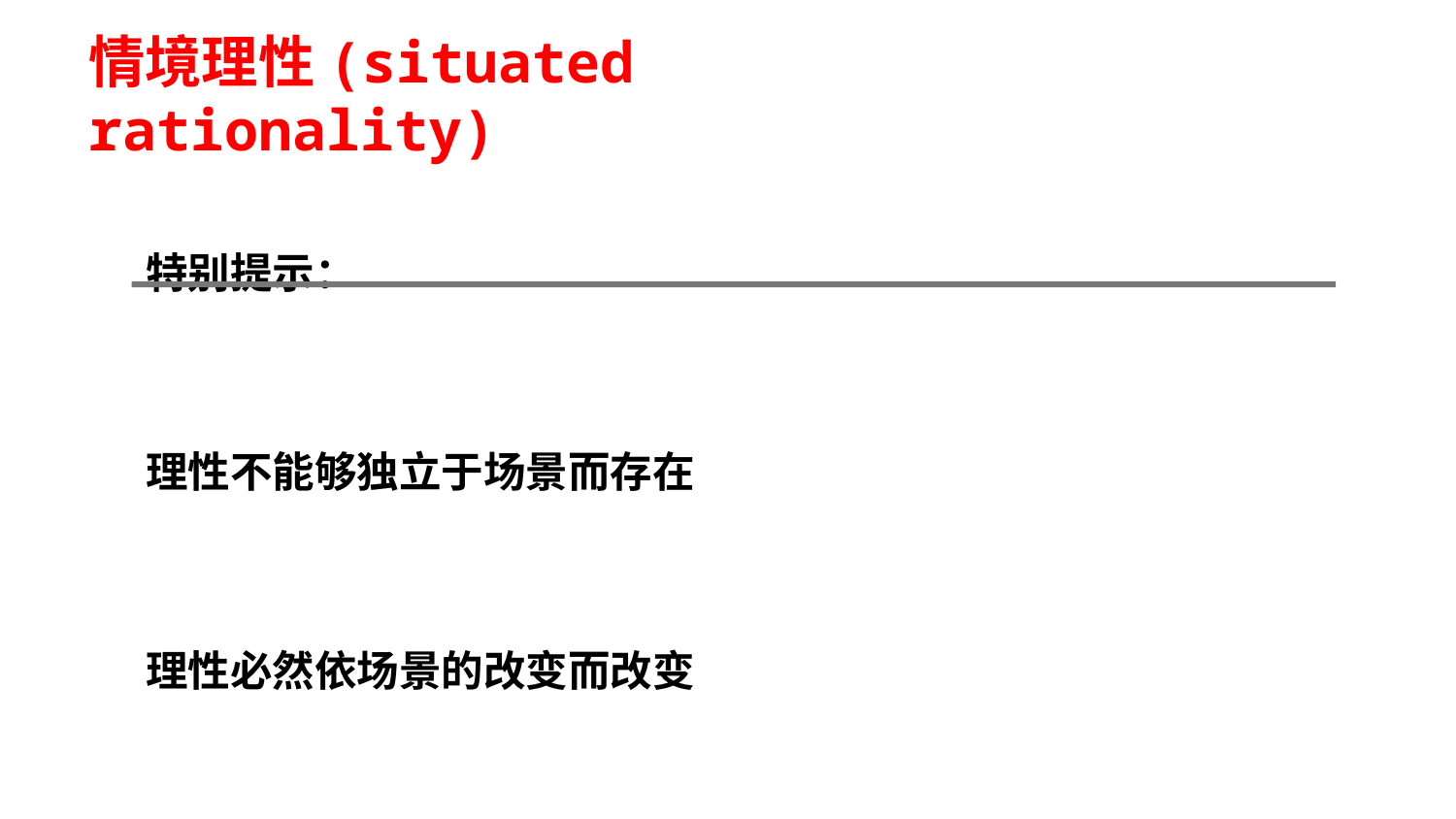

情境理性(situated rationality)
特别提示：
理性不能够独立于场景而存在
理性必然依场景的改变而改变